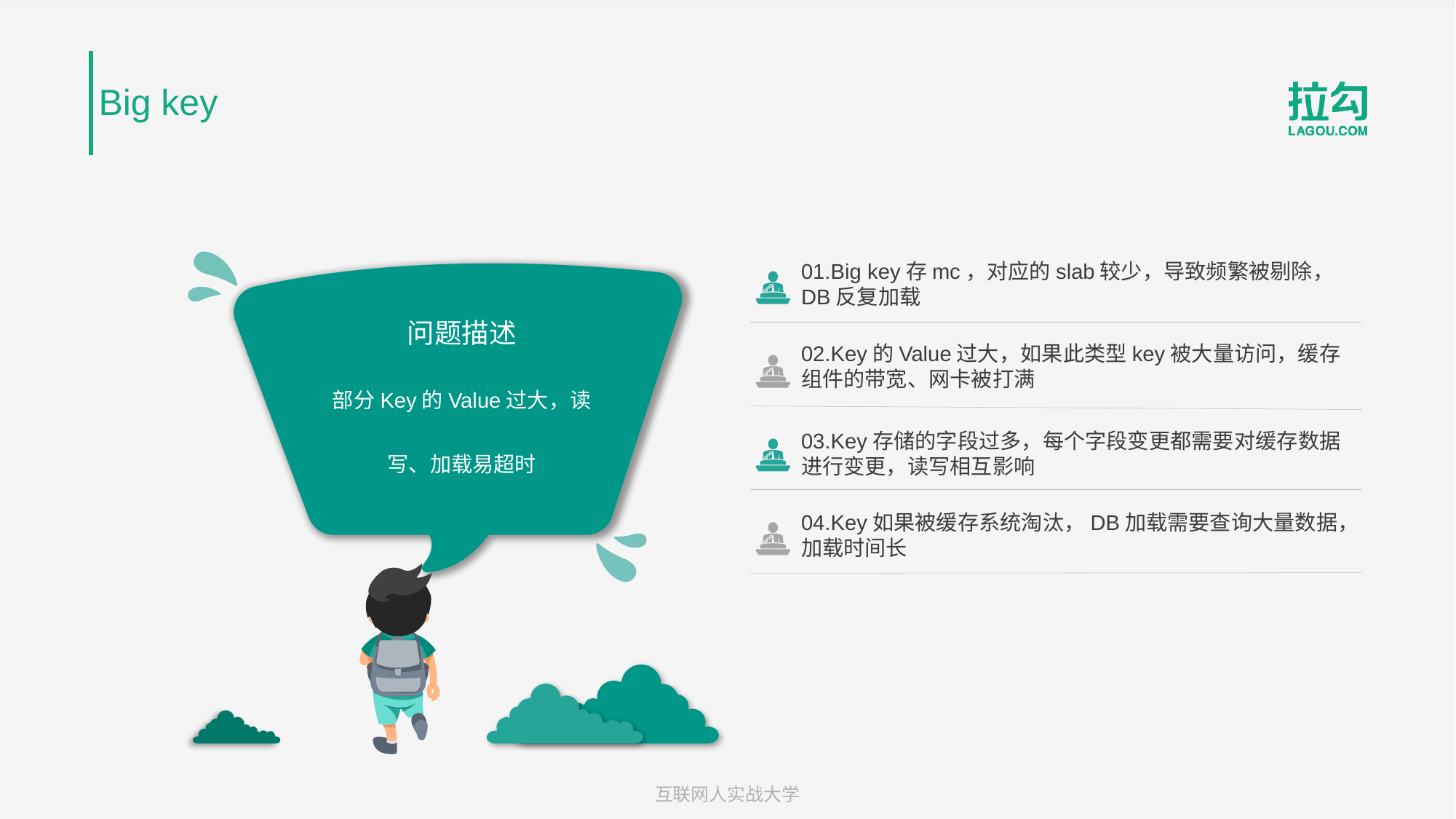

Big key
01.Big key存mc，对应的slab较少，导致频繁被剔除，DB反复加载

问题描述
部分Key的Value过大，读写、加载易超时

02.Key的Value过大，如果此类型key被大量访问，缓存组件的带宽、网卡被打满

03.Key存储的字段过多，每个字段变更都需要对缓存数据进行变更，读写相互影响

04.Key如果被缓存系统淘汰，DB加载需要查询大量数据，加载时间长